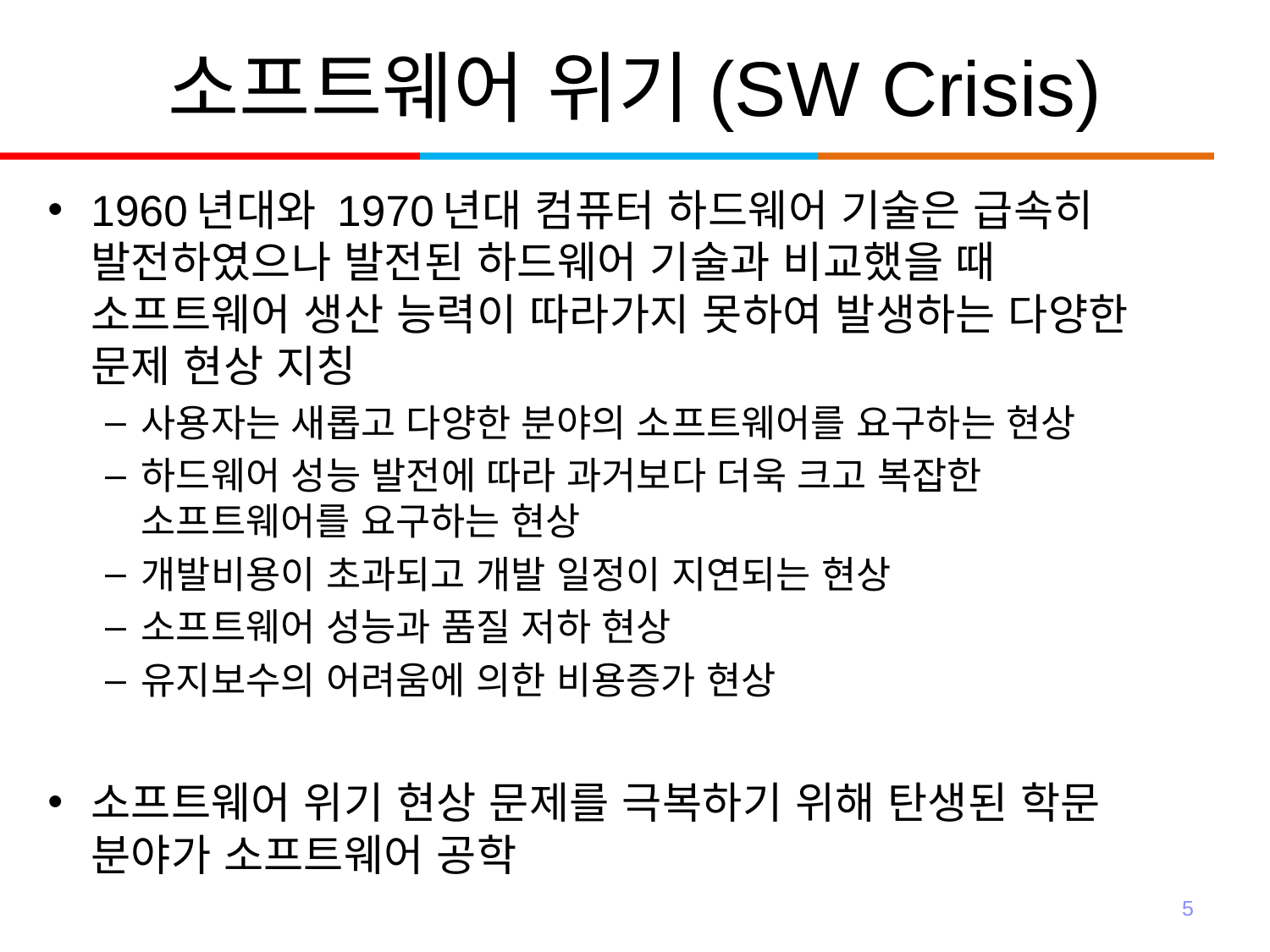

# 소프트웨어 위기(SW Crisis)
1960년대와 1970년대 컴퓨터 하드웨어 기술은 급속히 발전하였으나 발전된 하드웨어 기술과 비교했을 때 소프트웨어 생산 능력이 따라가지 못하여 발생하는 다양한 문제 현상 지칭
사용자는 새롭고 다양한 분야의 소프트웨어를 요구하는 현상
하드웨어 성능 발전에 따라 과거보다 더욱 크고 복잡한 소프트웨어를 요구하는 현상
개발비용이 초과되고 개발 일정이 지연되는 현상
소프트웨어 성능과 품질 저하 현상
유지보수의 어려움에 의한 비용증가 현상

소프트웨어 위기 현상 문제를 극복하기 위해 탄생된 학문 분야가 소프트웨어 공학

5